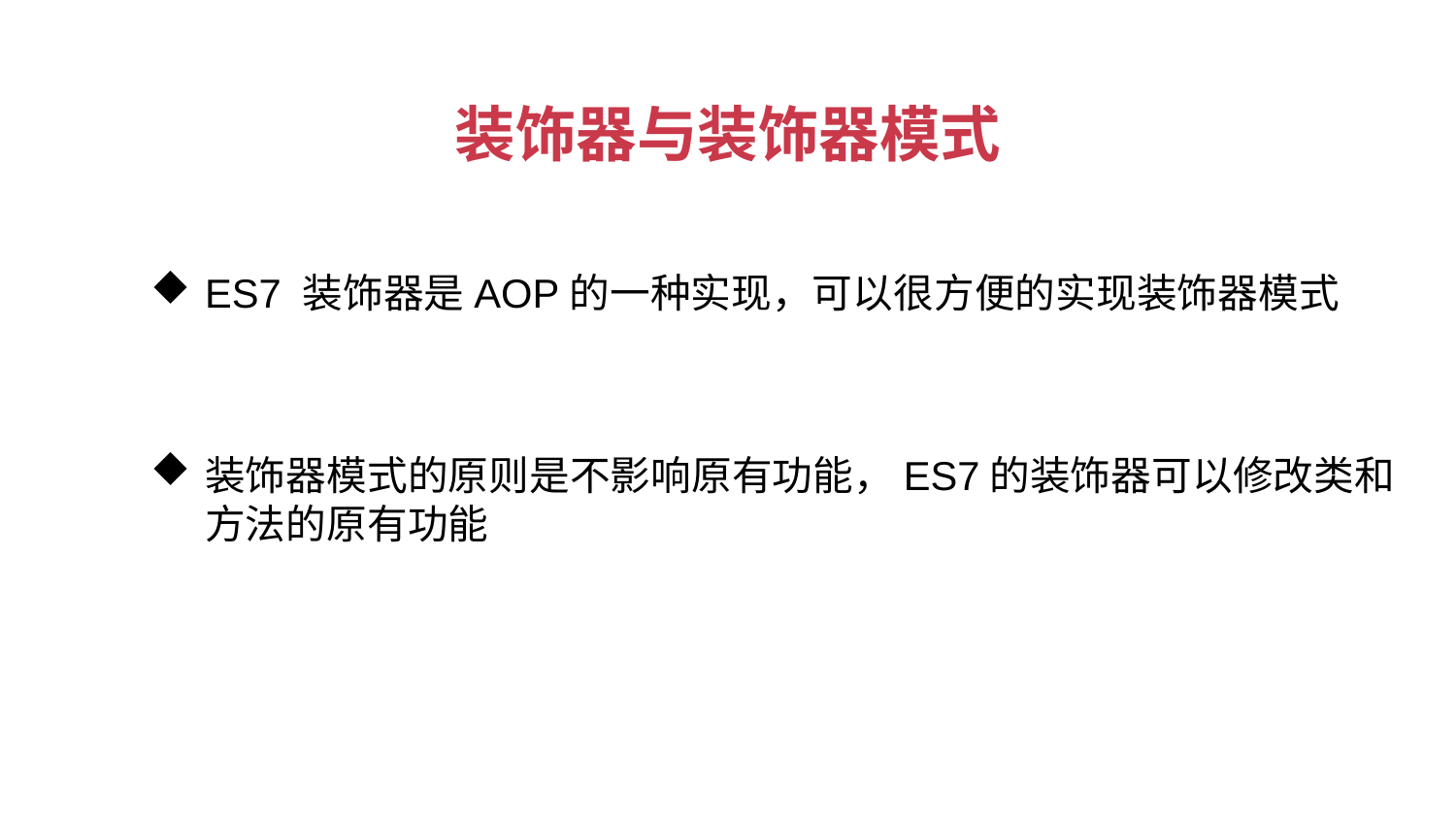

装饰器与装饰器模式
ES7 装饰器是AOP的一种实现，可以很方便的实现装饰器模式
装饰器模式的原则是不影响原有功能，ES7的装饰器可以修改类和方法的原有功能